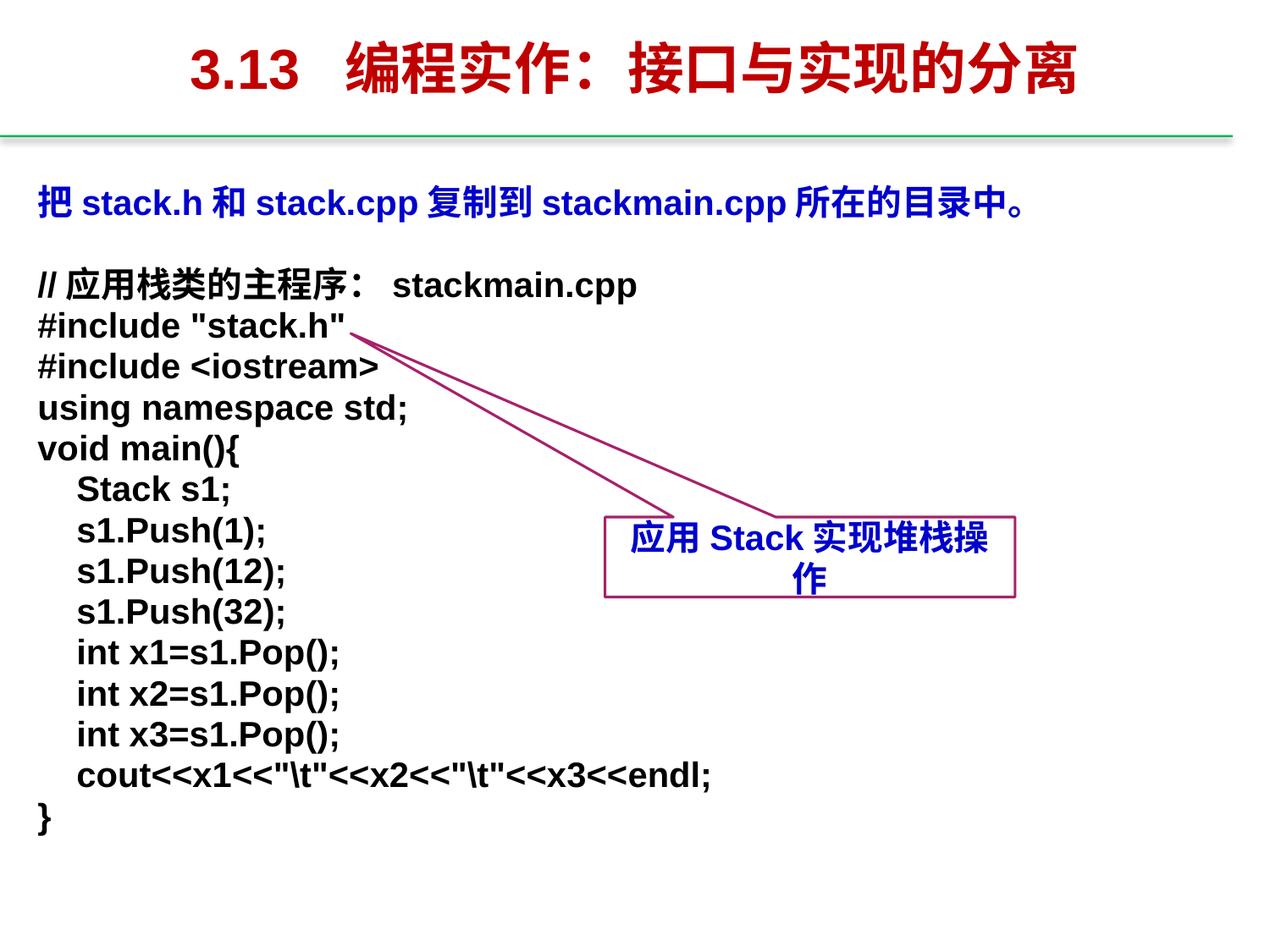

# 3.13  编程实作：接口与实现的分离
把stack.h和stack.cpp复制到stackmain.cpp所在的目录中。

//应用栈类的主程序：stackmain.cpp
#include "stack.h"
#include <iostream>
using namespace std;
void main(){
    Stack s1;
    s1.Push(1);
    s1.Push(12);
    s1.Push(32);
    int x1=s1.Pop();
    int x2=s1.Pop();
    int x3=s1.Pop();
    cout<<x1<<"\t"<<x2<<"\t"<<x3<<endl;
}
应用Stack实现堆栈操作